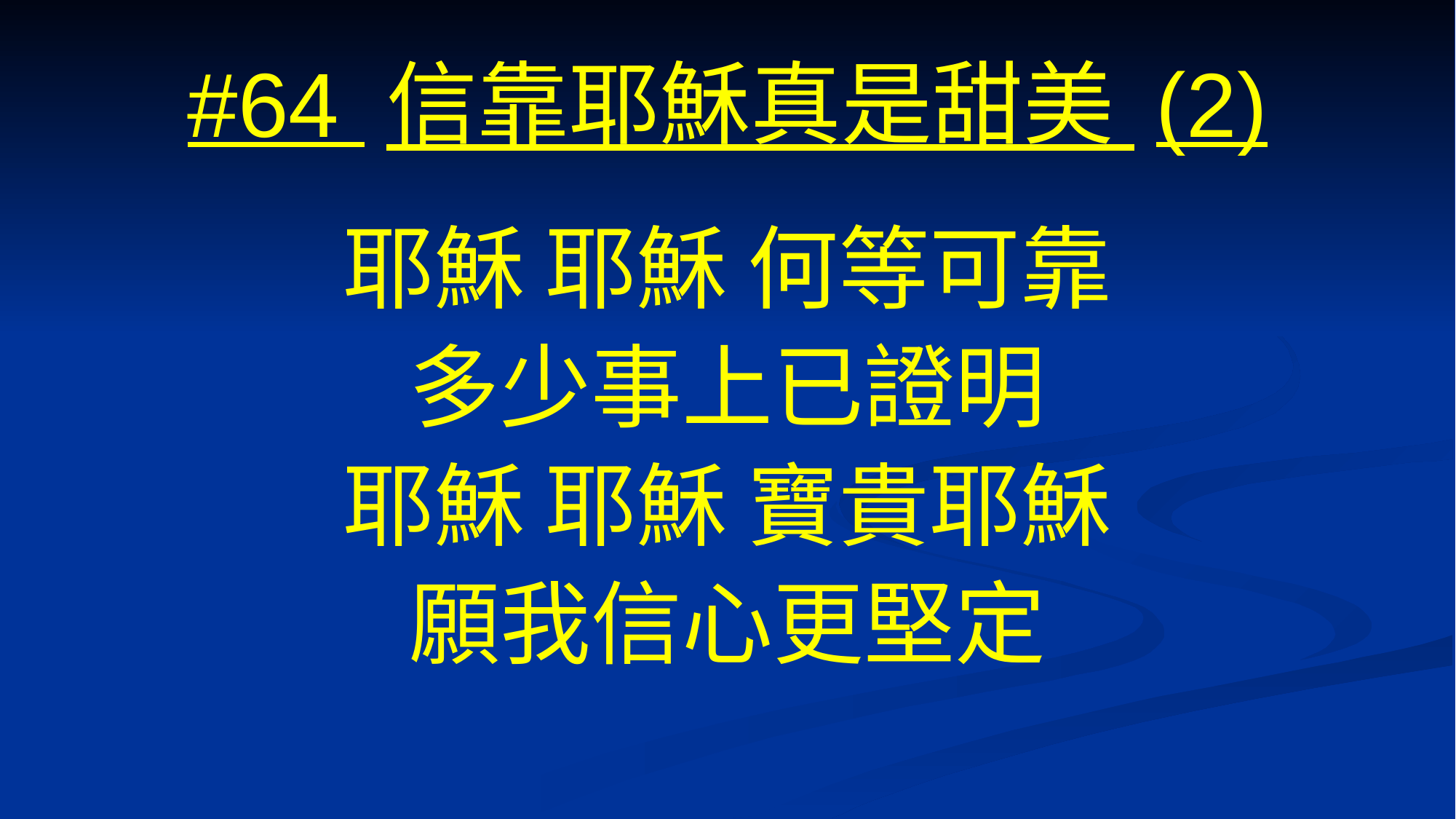

# #64 信靠耶穌真是甜美 (2)
耶穌 耶穌 何等可靠
多少事上已證明
耶穌 耶穌 寶貴耶穌
願我信心更堅定